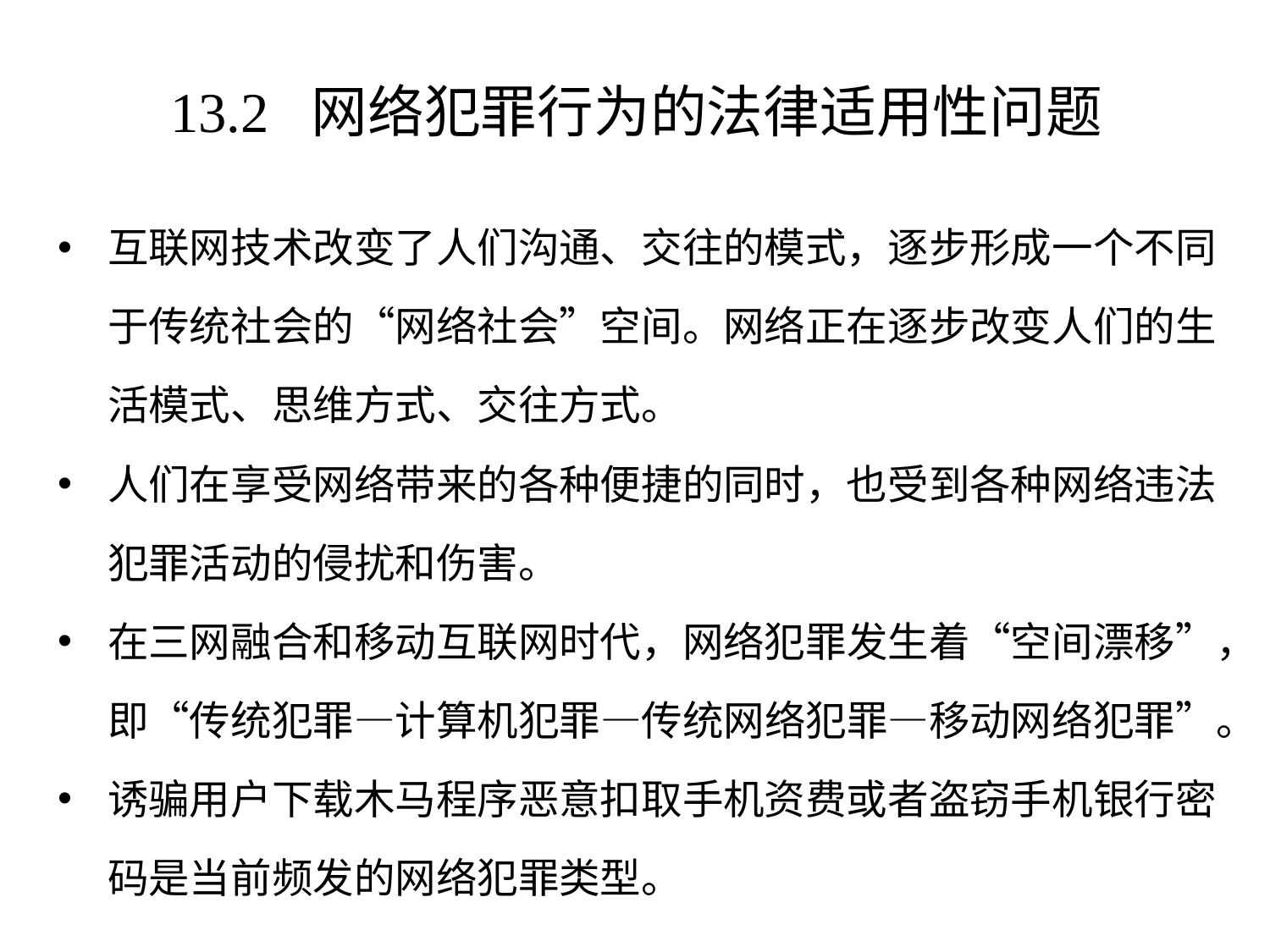

13.2  网络犯罪行为的法律适用性问题
互联网技术改变了人们沟通、交往的模式，逐步形成一个不同于传统社会的“网络社会”空间。网络正在逐步改变人们的生活模式、思维方式、交往方式。
人们在享受网络带来的各种便捷的同时，也受到各种网络违法犯罪活动的侵扰和伤害。
在三网融合和移动互联网时代，网络犯罪发生着“空间漂移”，即“传统犯罪—计算机犯罪—传统网络犯罪—移动网络犯罪”。
诱骗用户下载木马程序恶意扣取手机资费或者盗窃手机银行密码是当前频发的网络犯罪类型。